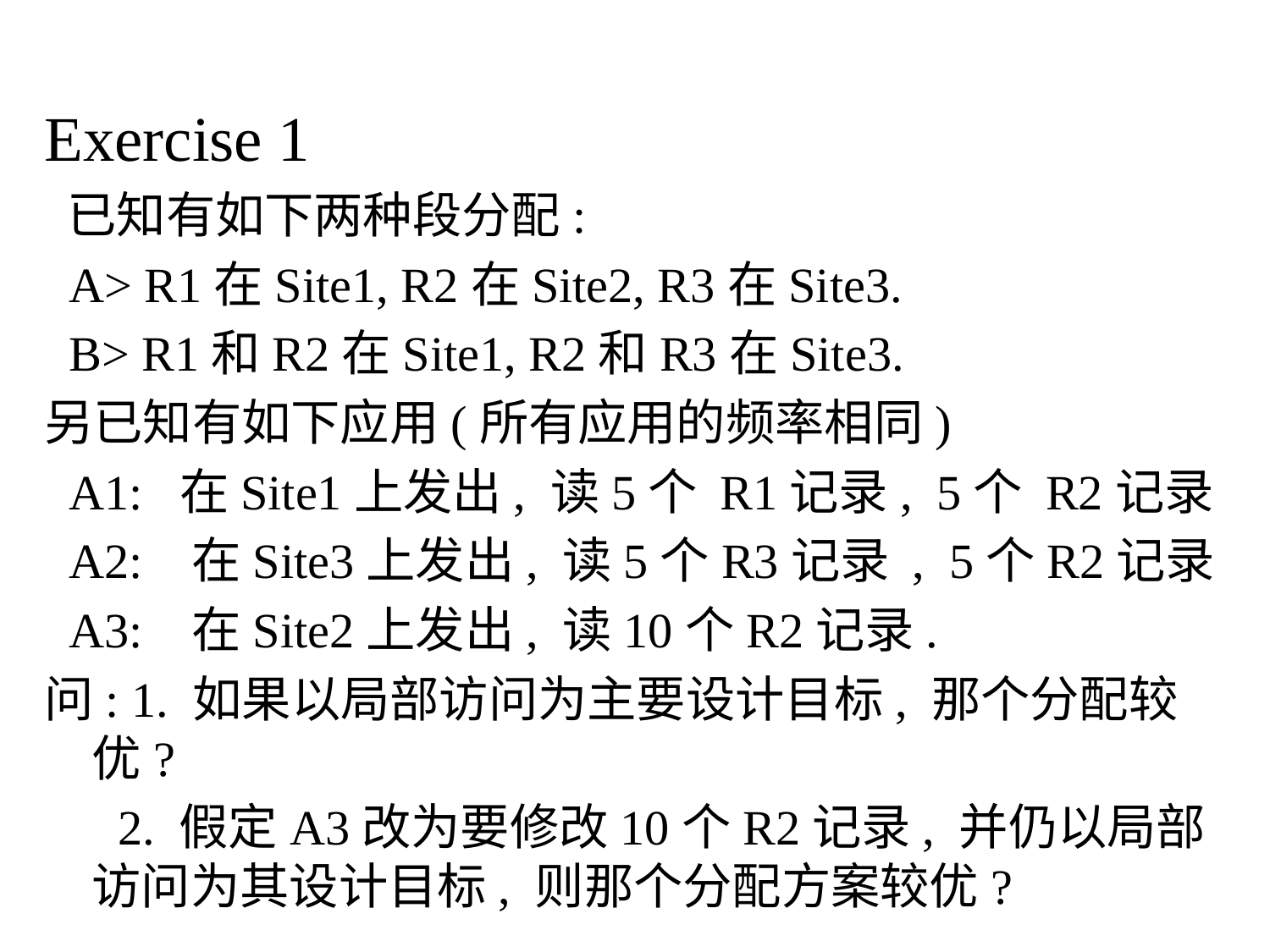

Exercise 1
 已知有如下两种段分配:
  A> R1在Site1, R2在Site2, R3在Site3.
  B> R1和R2在Site1, R2和R3在Site3.
另已知有如下应用(所有应用的频率相同)
  A1:  在Site1上发出, 读5个 R1记录,  5个 R2记录
  A2:   在Site3上发出, 读5个R3记录 ,  5个R2记录
  A3:   在Site2上发出, 读10个R2记录.
问: 1. 如果以局部访问为主要设计目标, 那个分配较优?
      2. 假定A3改为要修改10个R2记录, 并仍以局部访问为其设计目标, 则那个分配方案较优?